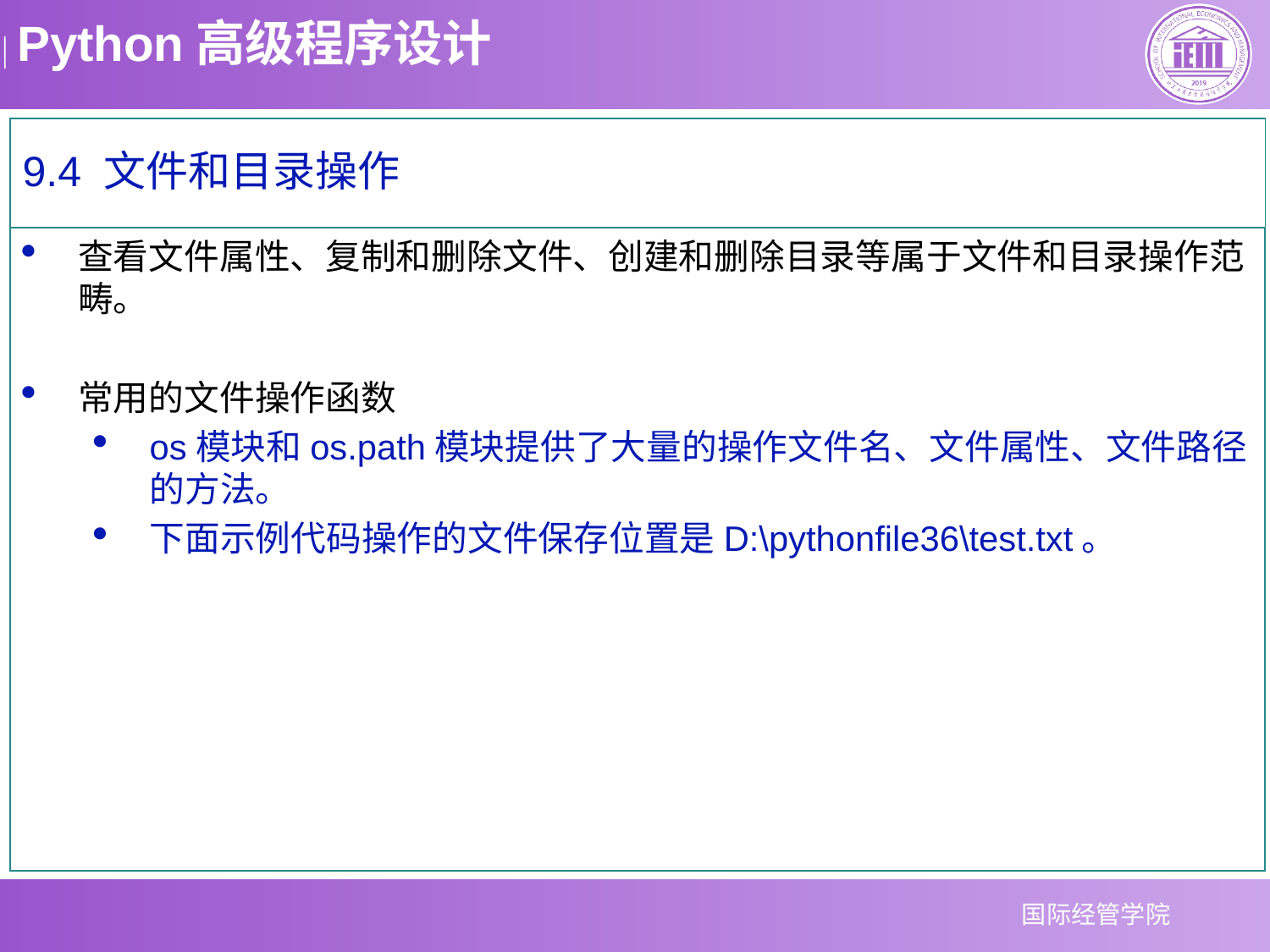

9.4 文件和目录操作
查看文件属性、复制和删除文件、创建和删除目录等属于文件和目录操作范畴。

常用的文件操作函数
os模块和os.path模块提供了大量的操作文件名、文件属性、文件路径的方法。
下面示例代码操作的文件保存位置是D:\pythonfile36\test.txt。